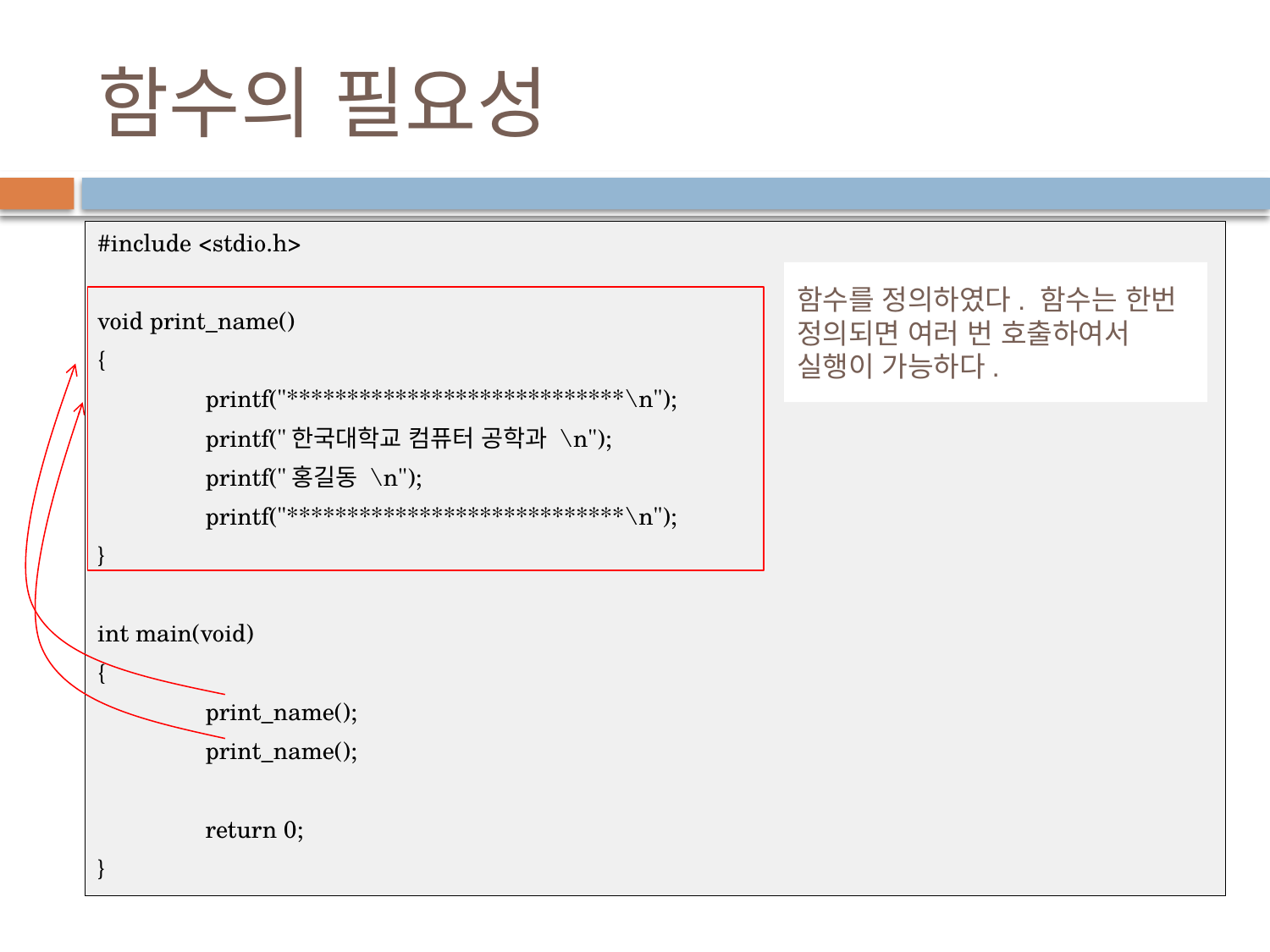

# 함수의 필요성
#include <stdio.h>

void print_name()
{
	printf("****************************\n");
	printf("한국대학교 컴퓨터 공학과 \n");
	printf("홍길동 \n");
	printf("****************************\n");
}

int main(void)
{
	print_name();
	print_name();

	return 0;
}
함수를 정의하였다. 함수는 한번 정의되면 여러 번 호출하여서 실행이 가능하다.